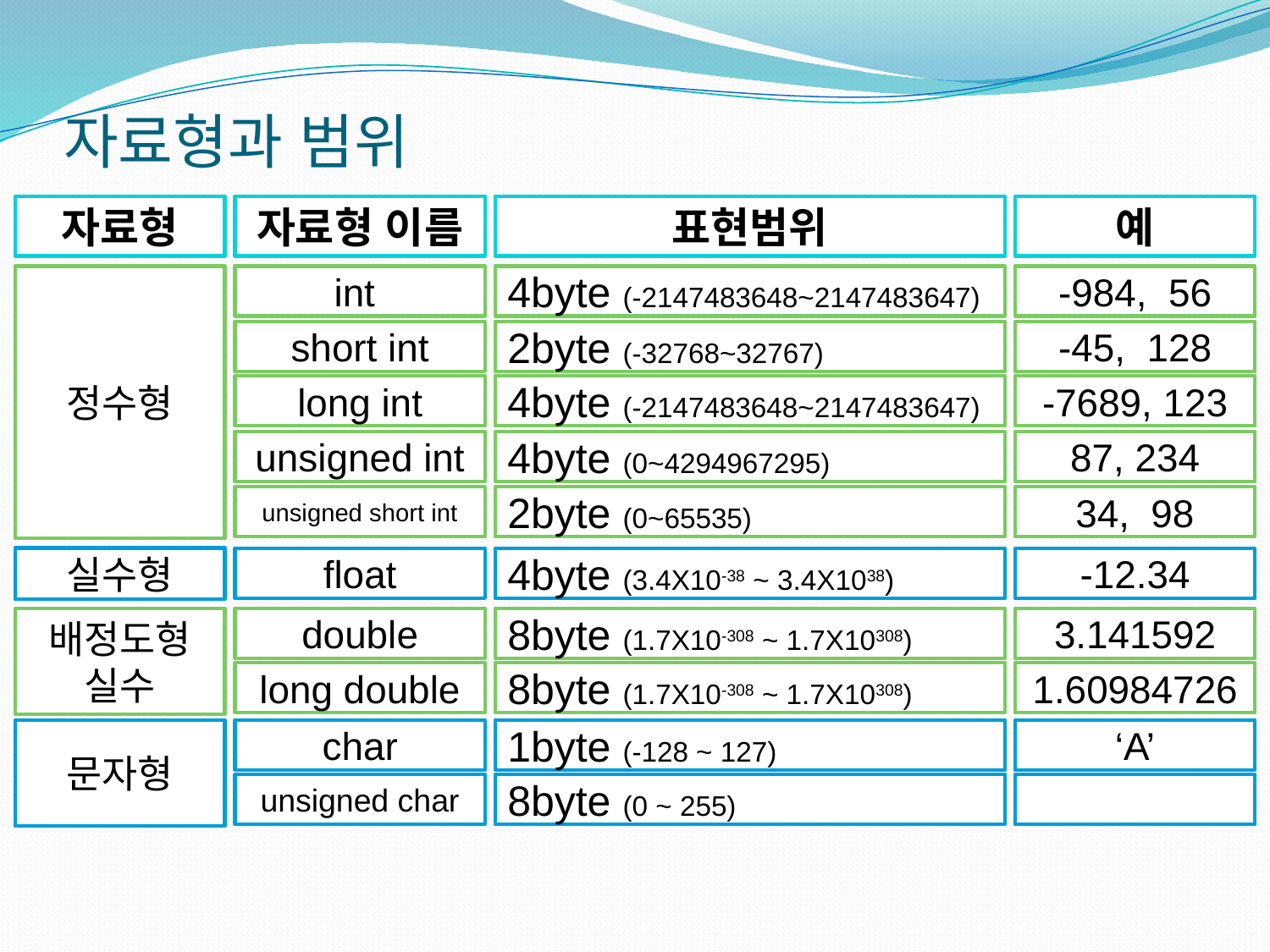

# 자료형과 범위
자료형
자료형 이름
표현범위
예
정수형
int
4byte (-2147483648~2147483647)
-984,  56
short int
2byte (-32768~32767)
-45,  128
long int
4byte (-2147483648~2147483647)
-7689, 123
unsigned int
4byte (0~4294967295)
87, 234
unsigned short int
2byte (0~65535)
34,  98
실수형
float
4byte (3.4X10-38 ~ 3.4X1038)
-12.34
double
8byte (1.7X10-308 ~ 1.7X10308)
3.141592
배정도형
실수
long double
8byte (1.7X10-308 ~ 1.7X10308)
1.60984726
char
1byte (-128 ~ 127)
‘A’
문자형
unsigned char
8byte (0 ~ 255)